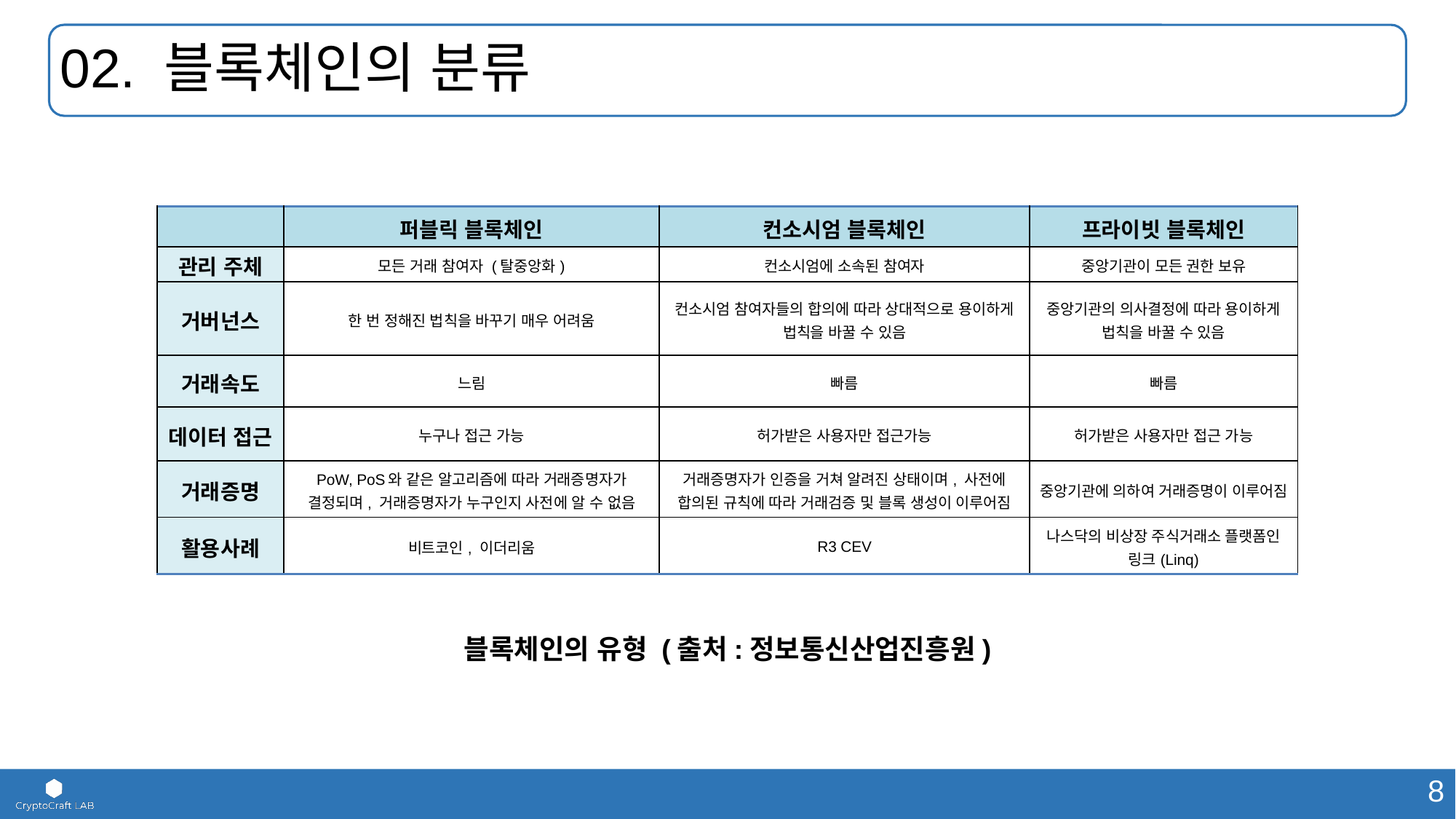

# 02. 블록체인의 분류
|  | 퍼블릭 블록체인 | 컨소시엄 블록체인 | 프라이빗 블록체인 |
| --- | --- | --- | --- |
| 관리 주체 | 모든 거래 참여자 (탈중앙화) | 컨소시엄에 소속된 참여자 | 중앙기관이 모든 권한 보유 |
| 거버넌스 | 한 번 정해진 법칙을 바꾸기 매우 어려움 | 컨소시엄 참여자들의 합의에 따라 상대적으로 용이하게 법칙을 바꿀 수 있음 | 중앙기관의 의사결정에 따라 용이하게 법칙을 바꿀 수 있음 |
| 거래속도 | 느림 | 빠름 | 빠름 |
| 데이터 접근 | 누구나 접근 가능 | 허가받은 사용자만 접근가능 | 허가받은 사용자만 접근 가능 |
| 거래증명 | PoW, PoS와 같은 알고리즘에 따라 거래증명자가 결정되며, 거래증명자가 누구인지 사전에 알 수 없음 | 거래증명자가 인증을 거쳐 알려진 상태이며, 사전에 합의된 규칙에 따라 거래검증 및 블록 생성이 이루어짐 | 중앙기관에 의하여 거래증명이 이루어짐 |
| 활용사례 | 비트코인, 이더리움 | R3 CEV | 나스닥의 비상장 주식거래소 플랫폼인 링크(Linq) |
블록체인의 유형 (출처:정보통신산업진흥원)